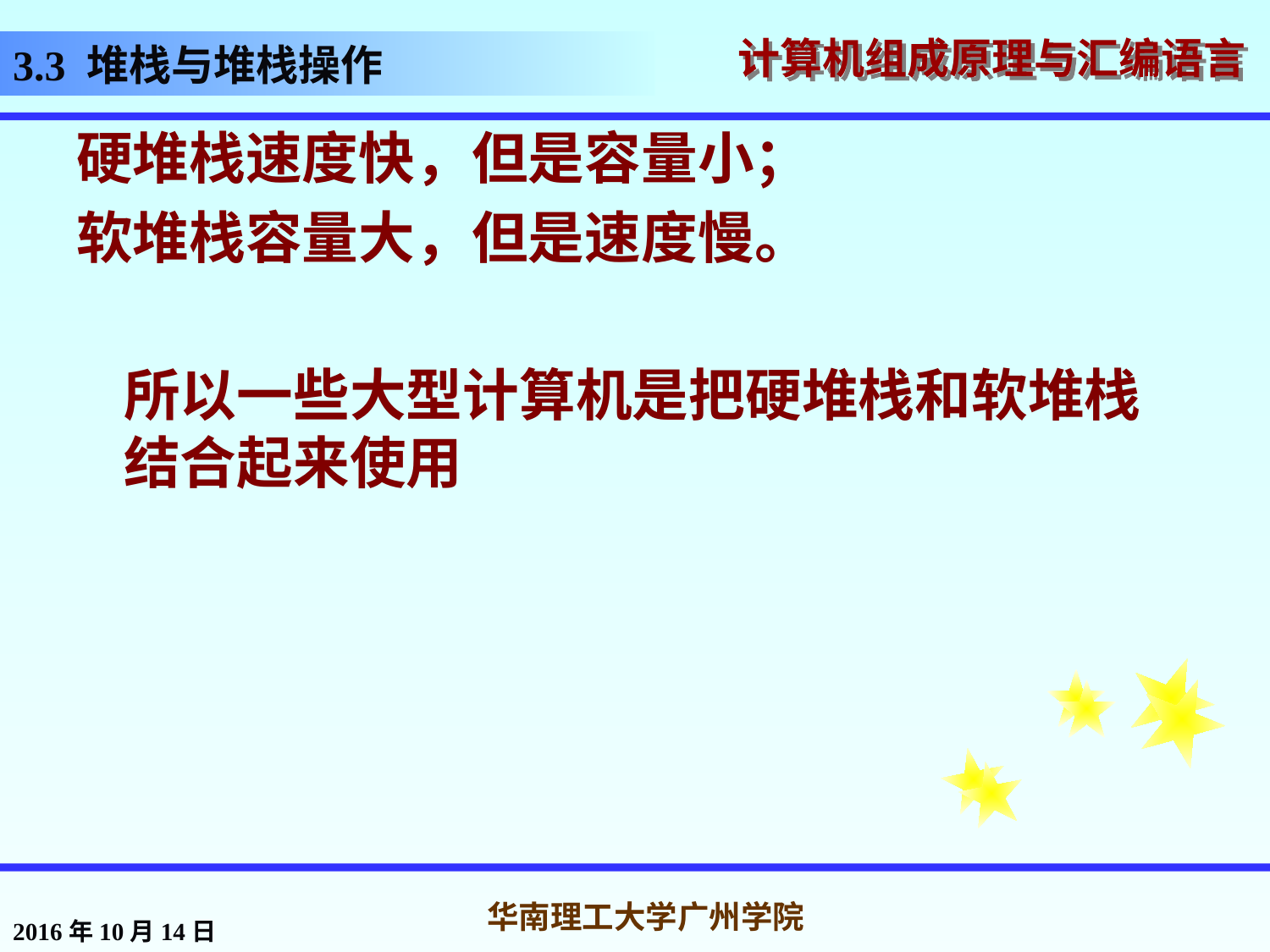

3.3 堆栈与堆栈操作
硬堆栈速度快，但是容量小；
软堆栈容量大，但是速度慢。

	所以一些大型计算机是把硬堆栈和软堆栈结合起来使用
2016年10月14日
华南理工大学广州学院